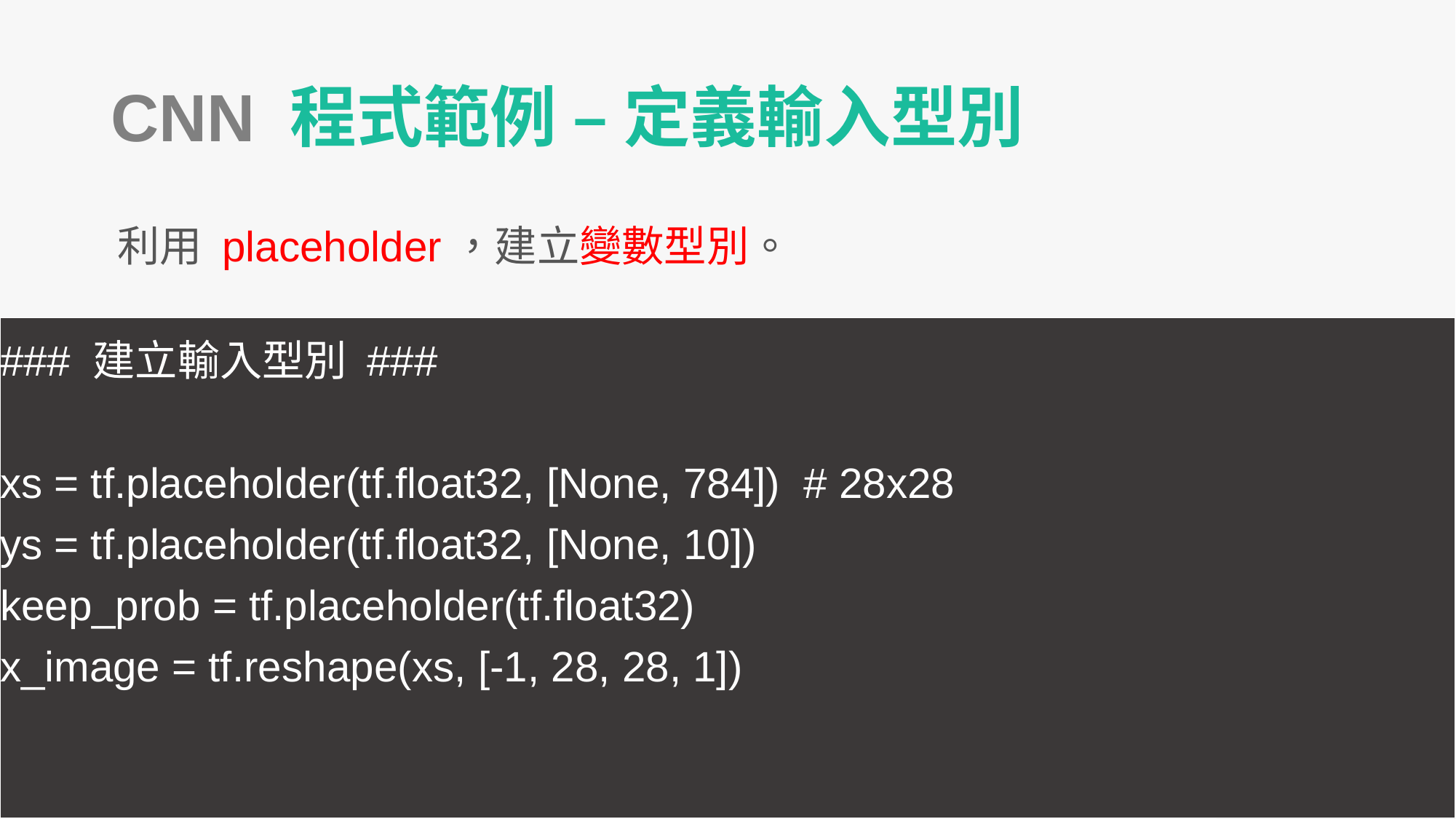

CNN 程式範例 – 定義輸入型別
利用 placeholder，建立變數型別。
### 建立輸入型別 ###

xs = tf.placeholder(tf.float32, [None, 784])  # 28x28
ys = tf.placeholder(tf.float32, [None, 10])
keep_prob = tf.placeholder(tf.float32)
x_image = tf.reshape(xs, [-1, 28, 28, 1])